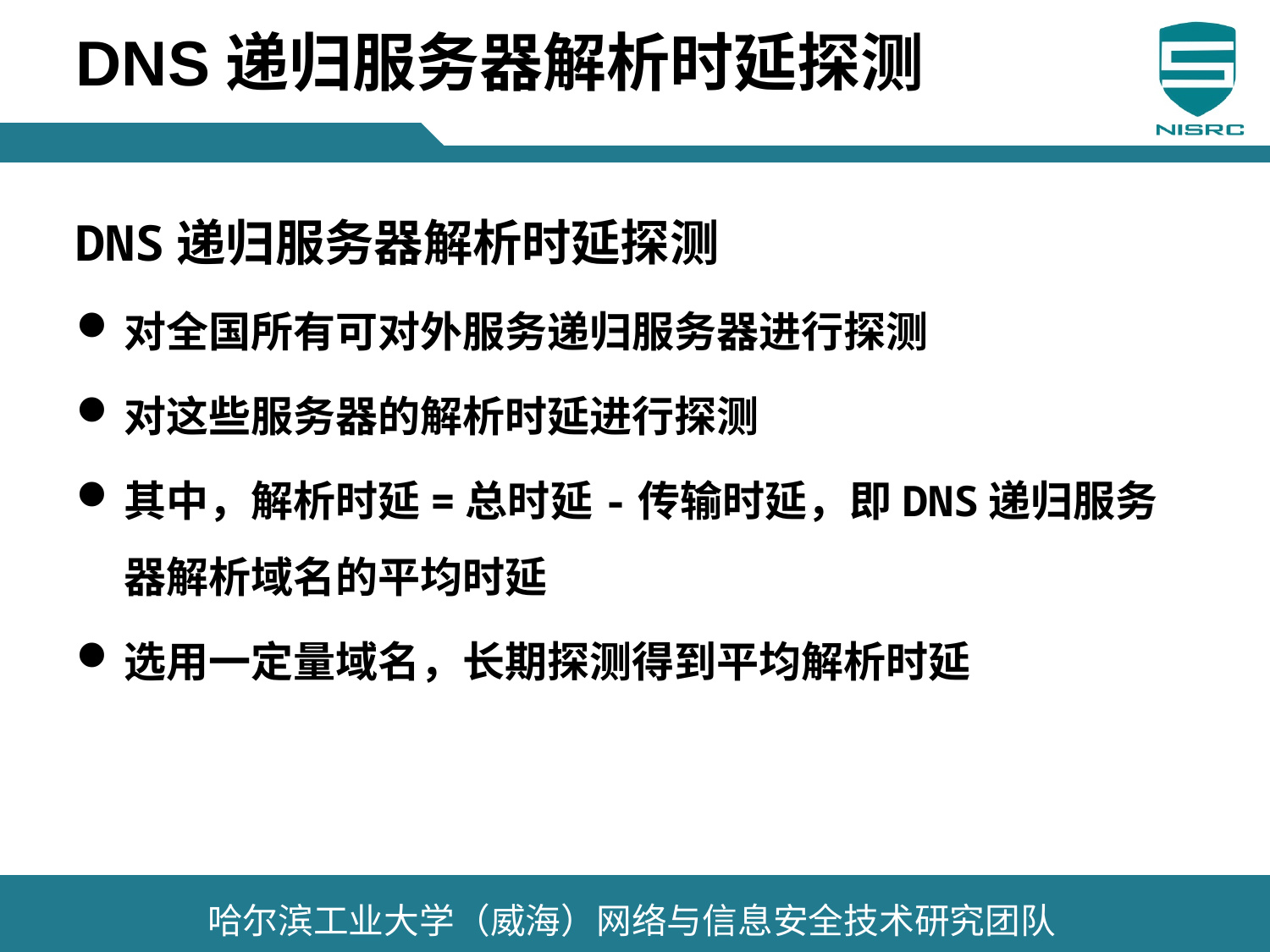

# DNS递归服务器解析时延探测
DNS递归服务器解析时延探测
对全国所有可对外服务递归服务器进行探测
对这些服务器的解析时延进行探测
其中，解析时延=总时延-传输时延，即DNS递归服务器解析域名的平均时延
选用一定量域名，长期探测得到平均解析时延